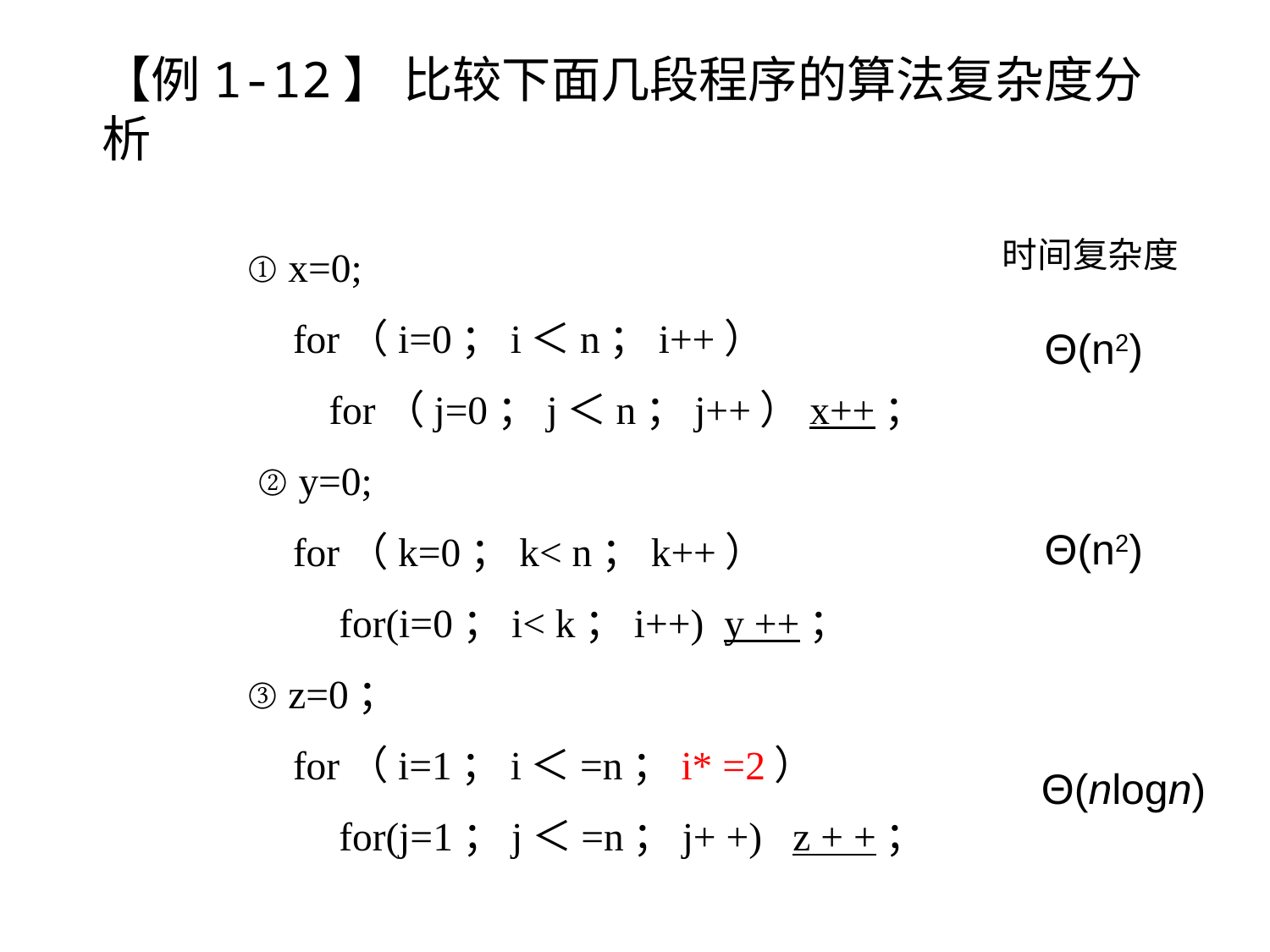

# 【例1-12】 比较下面几段程序的算法复杂度分析
① x=0;
	for（i=0；i＜n；i++）
        for（j=0；j＜n；j++）x++；
 ② y=0;
	for（k=0；k< n；k++）
         for(i=0；i< k；i++)  y ++；
③ z=0；
 	for（i=1；i＜=n；i* =2）
         for(j=1；j＜=n；j+ +)   z + +；
时间复杂度
Θ(n2)
Θ(n2)
Θ(nlogn)